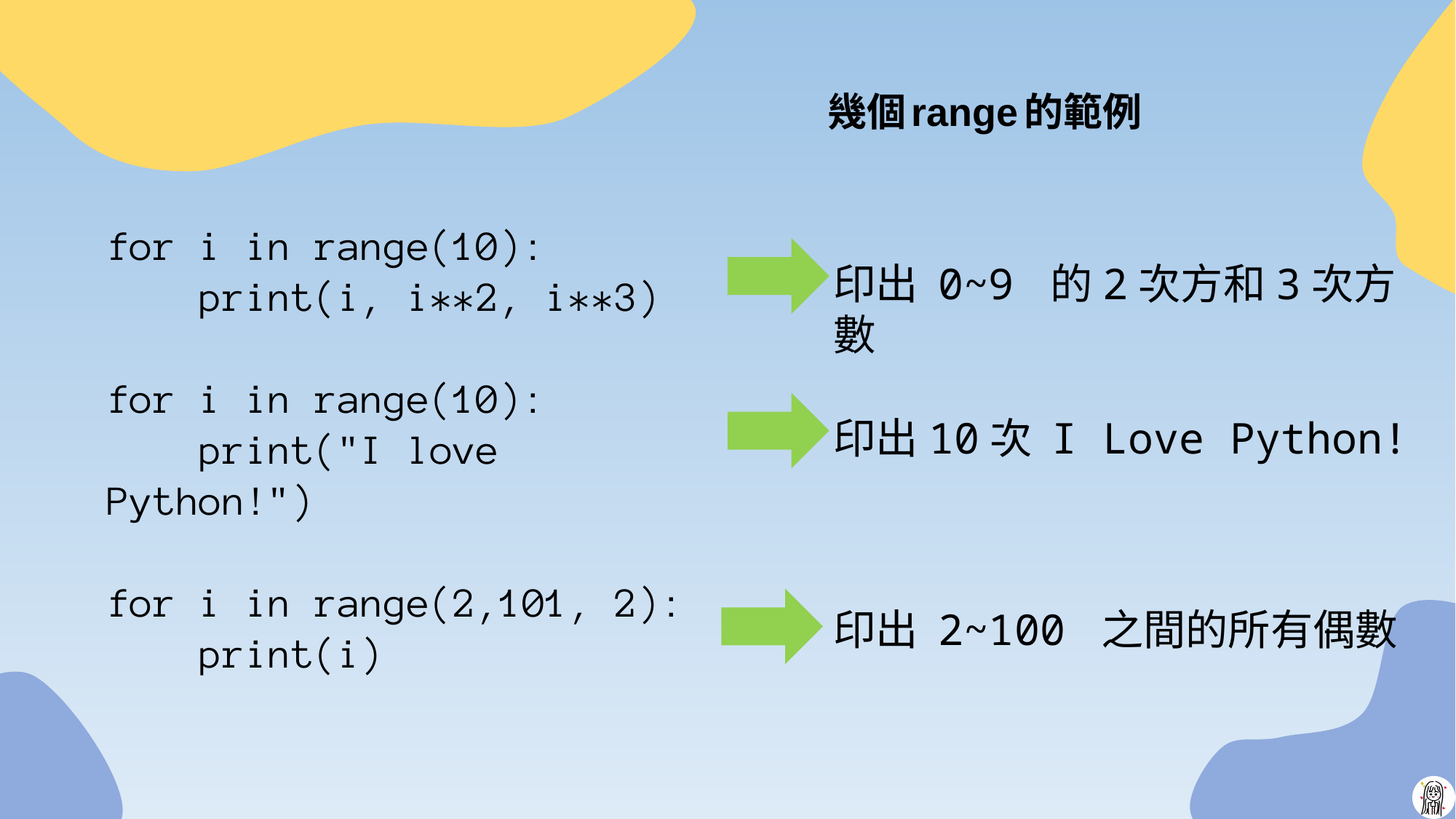

# 幾個range的範例
for i in range(10):
    print(i, i**2, i**3)

for i in range(10):
    print("I love Python!")

for i in range(2,101, 2):
    print(i)

印出 0~9 的2次方和3次方數

印出10次 I Love Python!

印出 2~100 之間的所有偶數
46